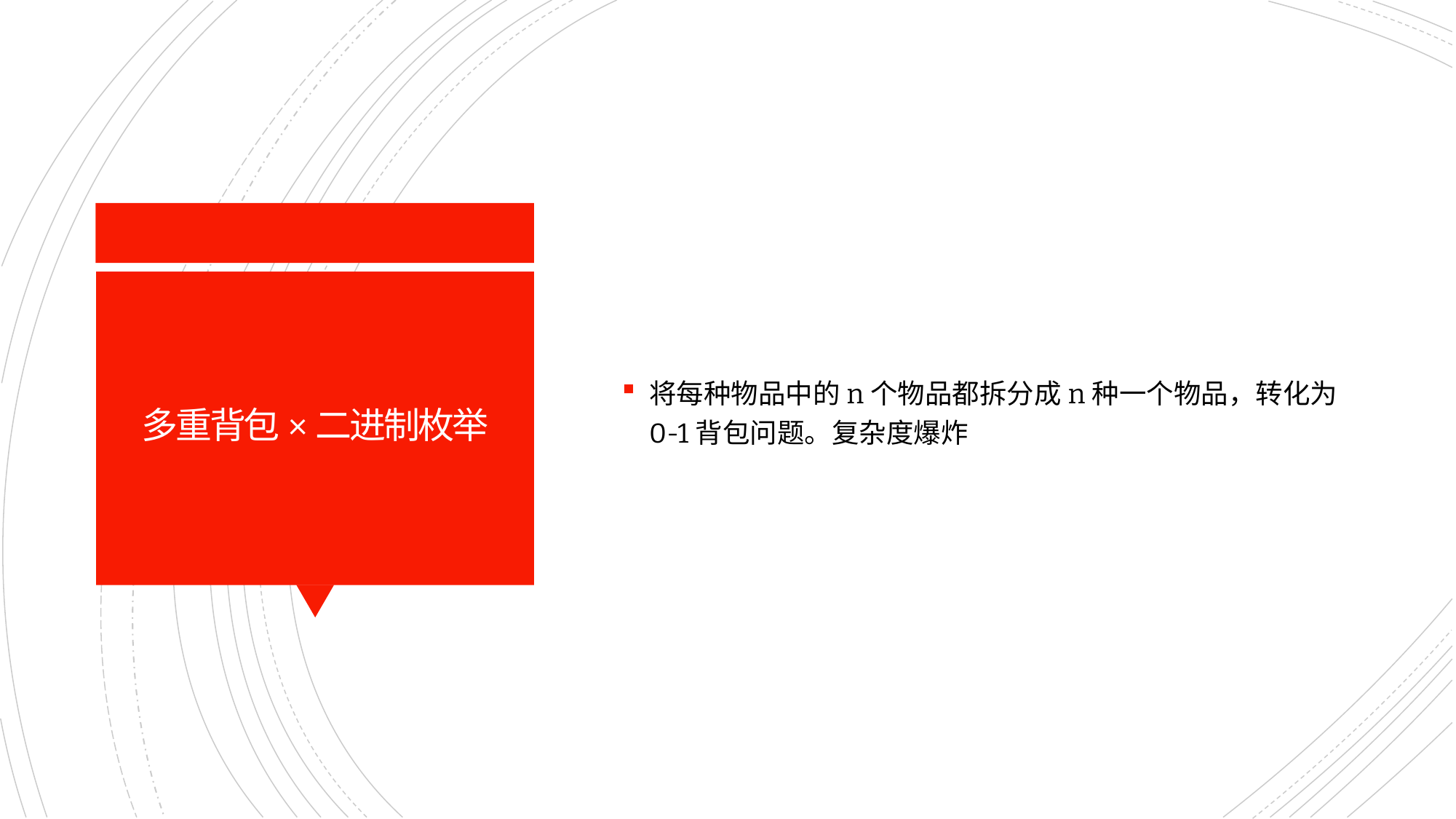

将每种物品中的n个物品都拆分成n种一个物品，转化为0-1背包问题。复杂度爆炸
# 多重背包×二进制枚举